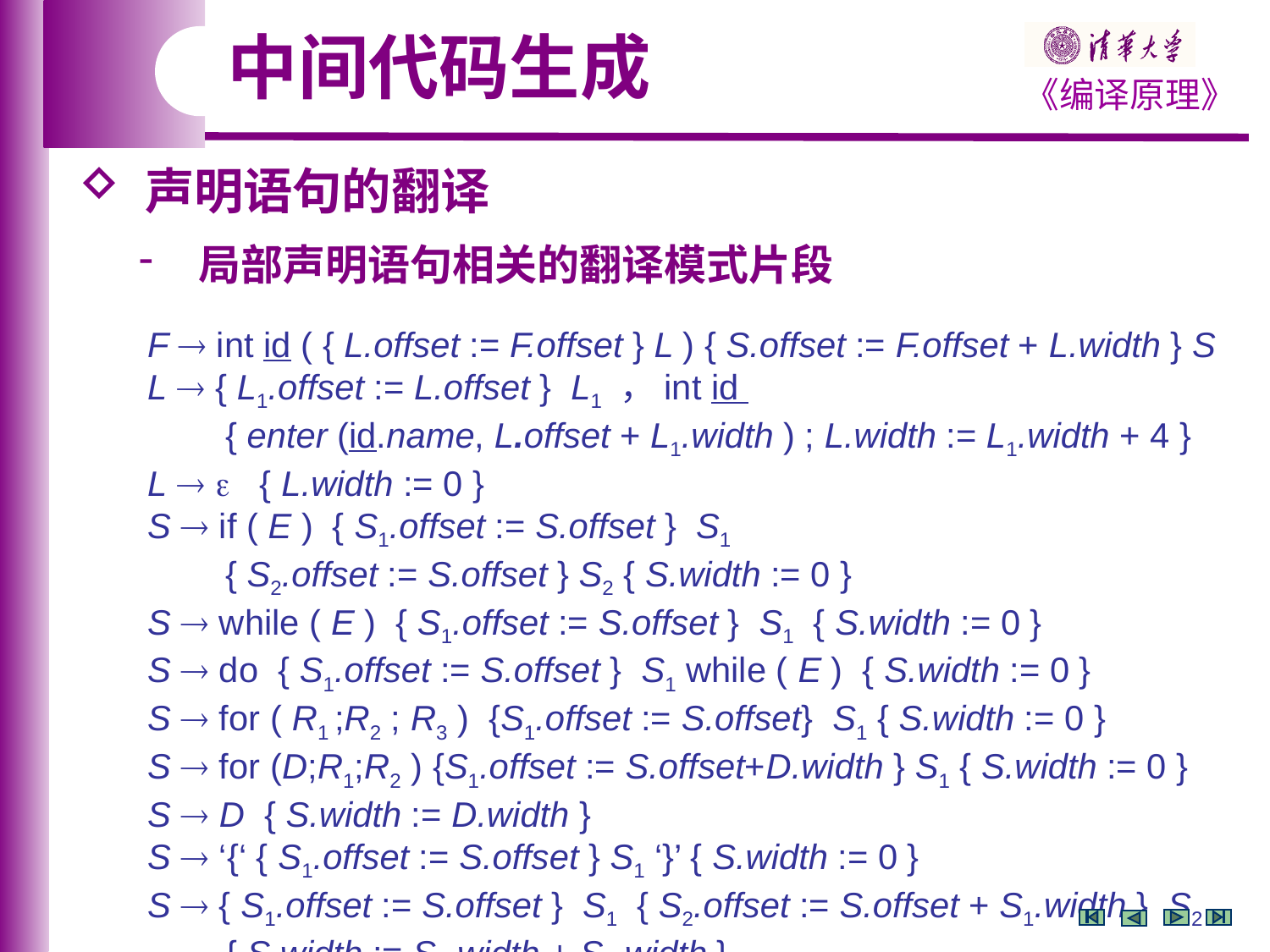

中间代码生成
 声明语句的翻译
  局部声明语句相关的翻译模式片段
F → int id ( { L.offset := F.offset } L ) { S.offset := F.offset + L.width } S
L → { L1.offset := L.offset }  L1 ，int id
        { enter (id.name, L.offset + L1.width ) ; L.width := L1.width + 4 }
L → ε   { L.width := 0 }
S → if ( E )  { S1.offset := S.offset }  S1
        { S2.offset := S.offset } S2 { S.width := 0 }
S → while ( E )  { S1.offset := S.offset }  S1  { S.width := 0 }
S → do  { S1.offset := S.offset }  S1 while ( E )  { S.width := 0 }
S → for ( R1 ;R2 ; R3 )  {S1.offset := S.offset}  S1 { S.width := 0 }
S → for (D;R1;R2 ) {S1.offset := S.offset+D.width } S1 { S.width := 0 }
S → D  { S.width := D.width }
S → ‘{‘ { S1.offset := S.offset } S­1 ‘}’ { S.width := 0 }
S → { S1.offset := S.offset }  S1  { S2.offset := S.offset + S1.width }  S2
        { S.width := S1.width + S2.width }